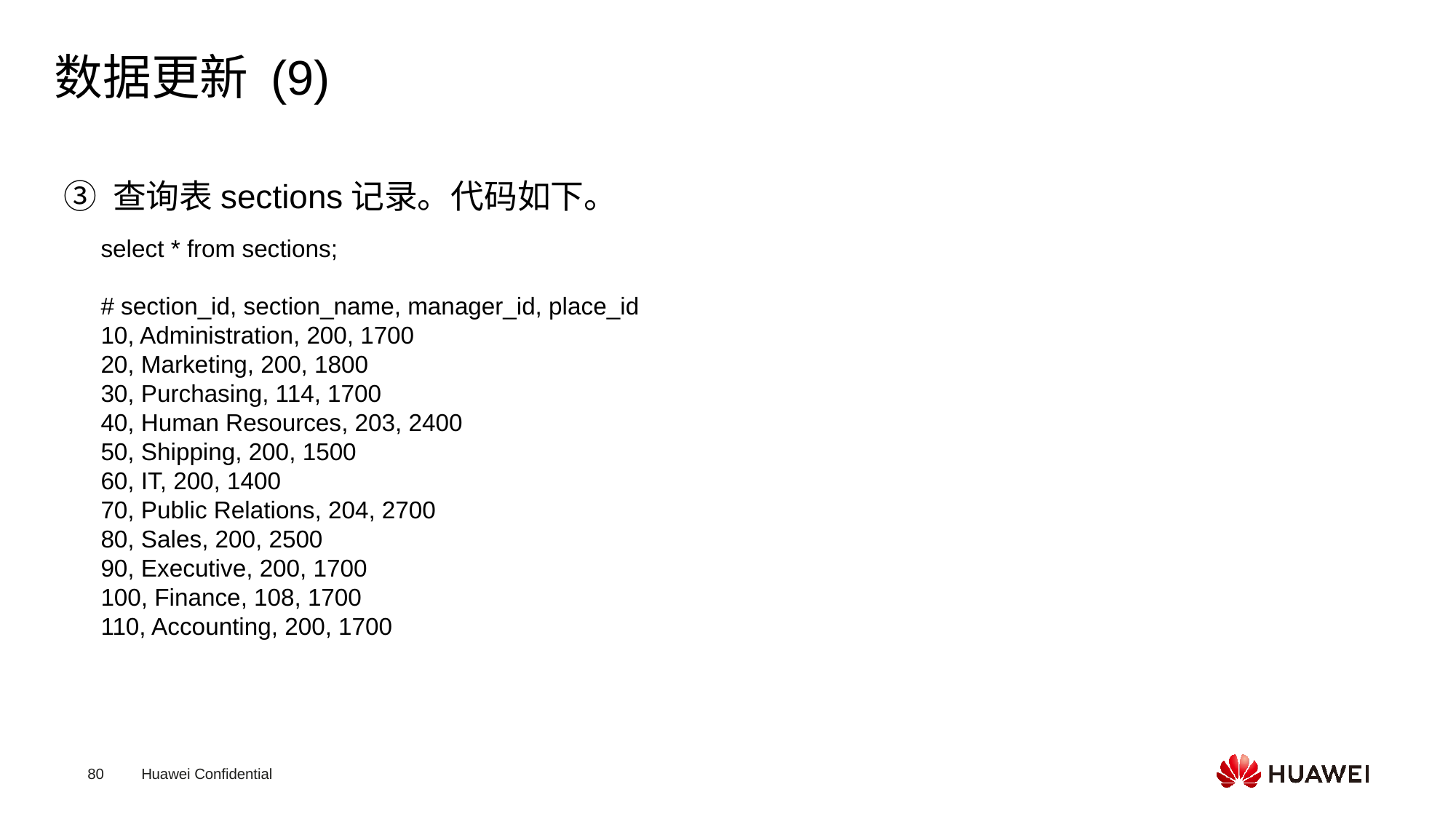

# 数据更新 (9)
③ 查询表sections记录。代码如下。
select * from sections;                                                    # section_id, section_name, manager_id, place_id10, Administration, 200, 170020, Marketing, 200, 180030, Purchasing, 114, 170040, Human Resources, 203, 240050, Shipping, 200, 150060, IT, 200, 140070, Public Relations, 204, 270080, Sales, 200, 250090, Executive, 200, 1700100, Finance, 108, 1700110, Accounting, 200, 1700